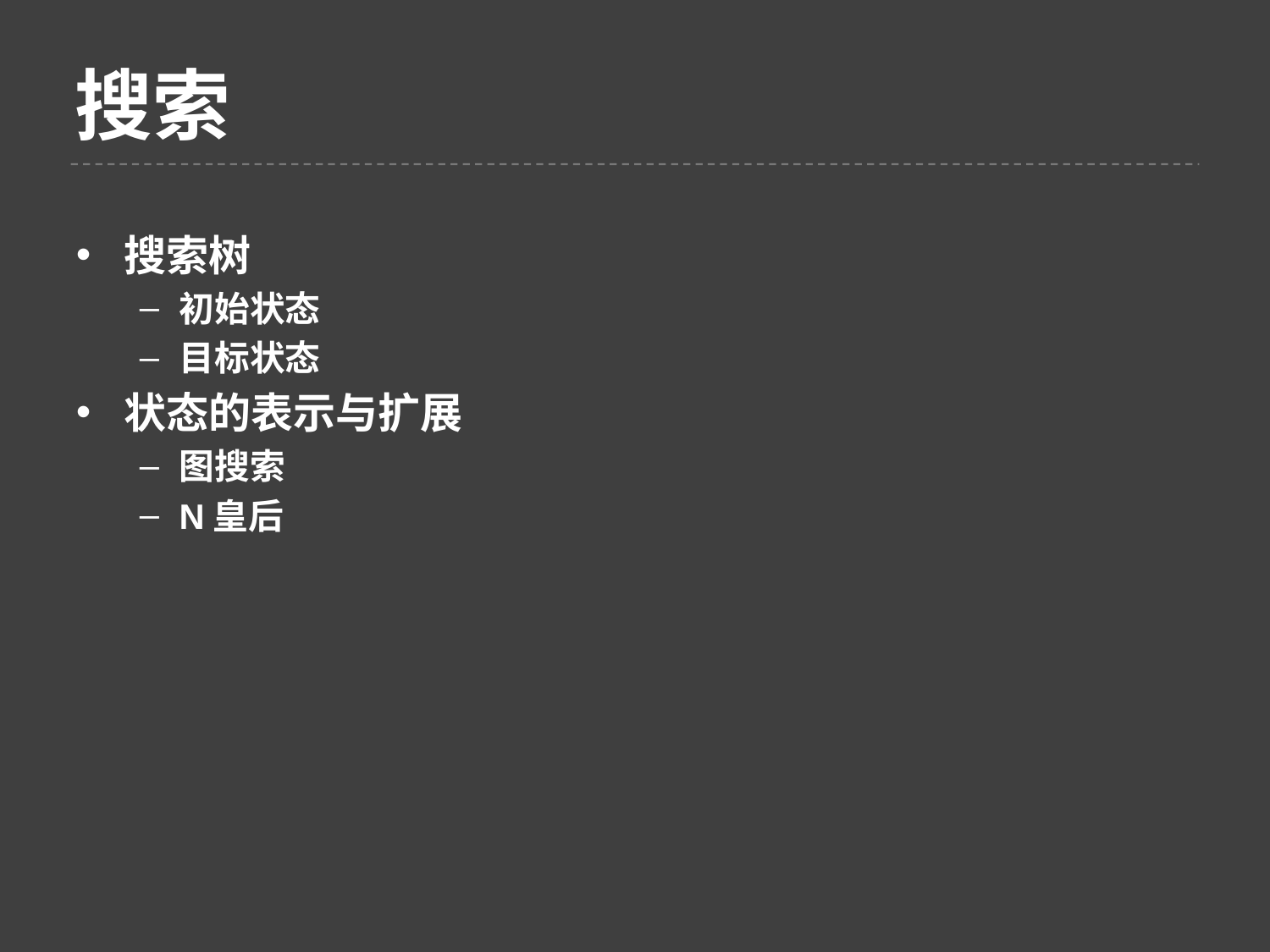

搜索

搜索树
初始状态
目标状态
状态的表示与扩展
图搜索
N皇后